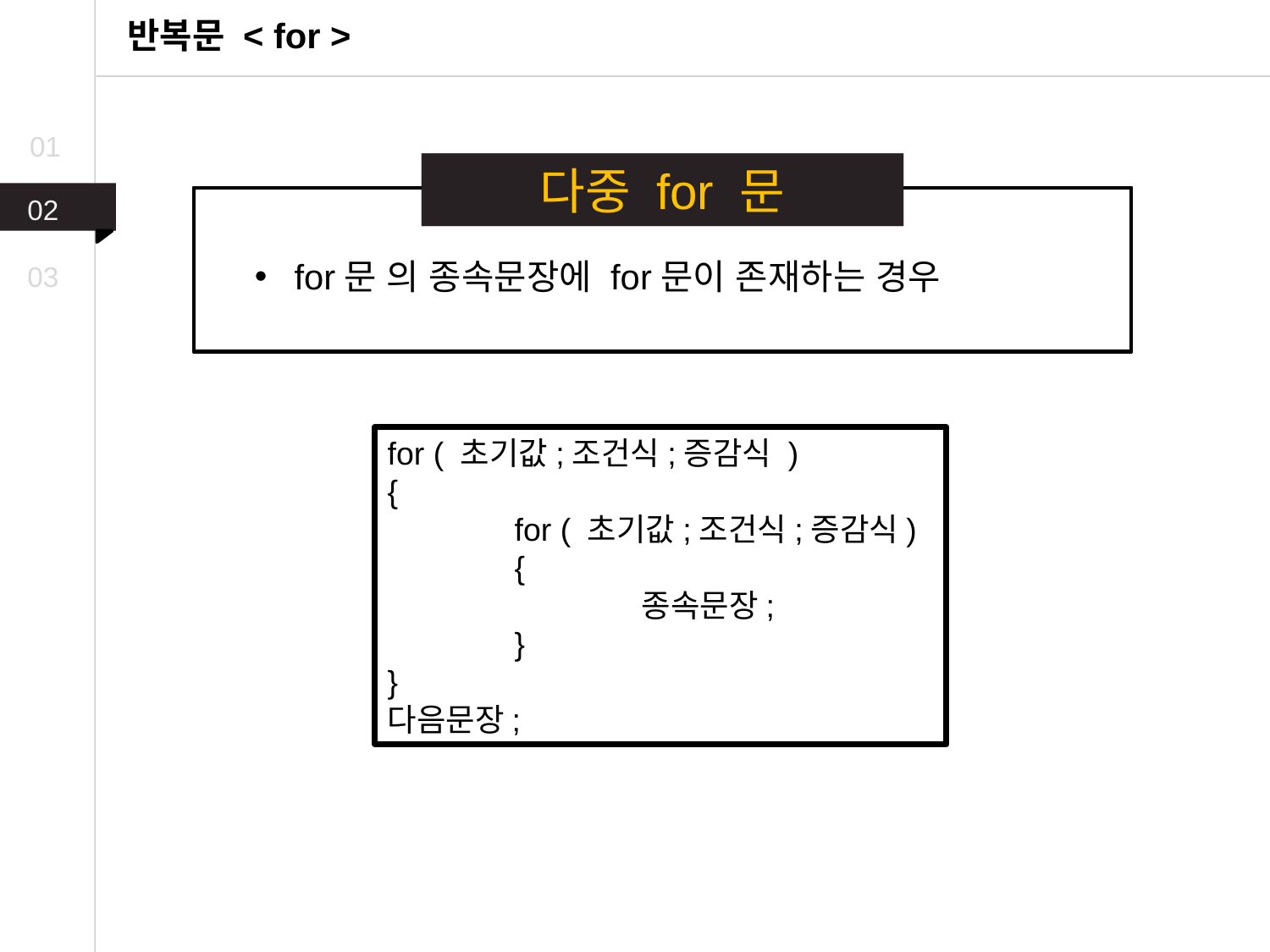

반복문 < for >
01
if 문

다중 for 문

02

for문 의 종속문장에 for문이 존재하는 경우
03
for ( 초기값;조건식;증감식 )
{
	for ( 초기값;조건식;증감식)
	{
		종속문장;
	}
}
다음문장;